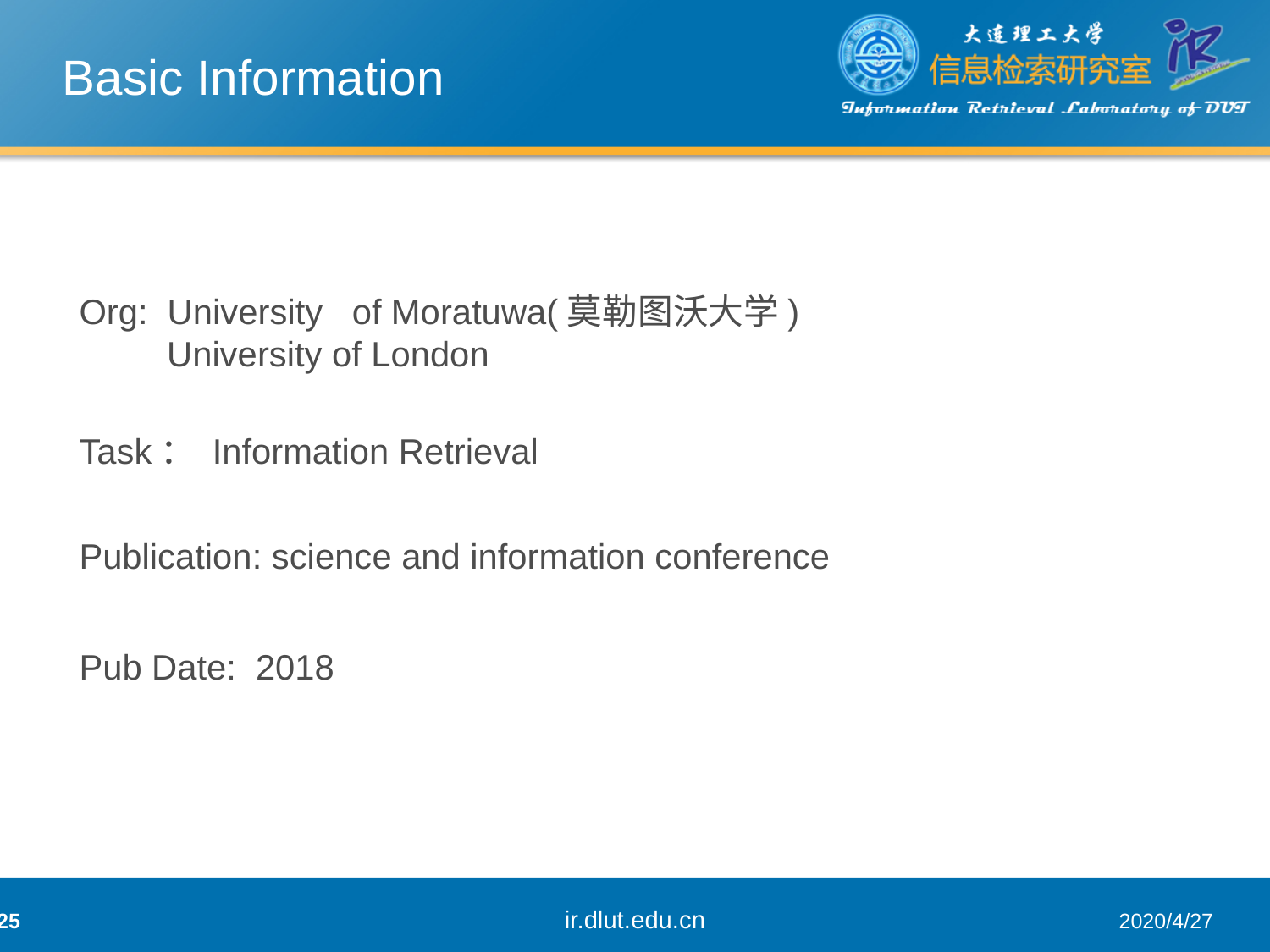

# Basic Information
Org:  University   of Moratuwa(莫勒图沃大学)
         University of London
Task： Information Retrieval
Publication: science and information conference
Pub Date:  2018